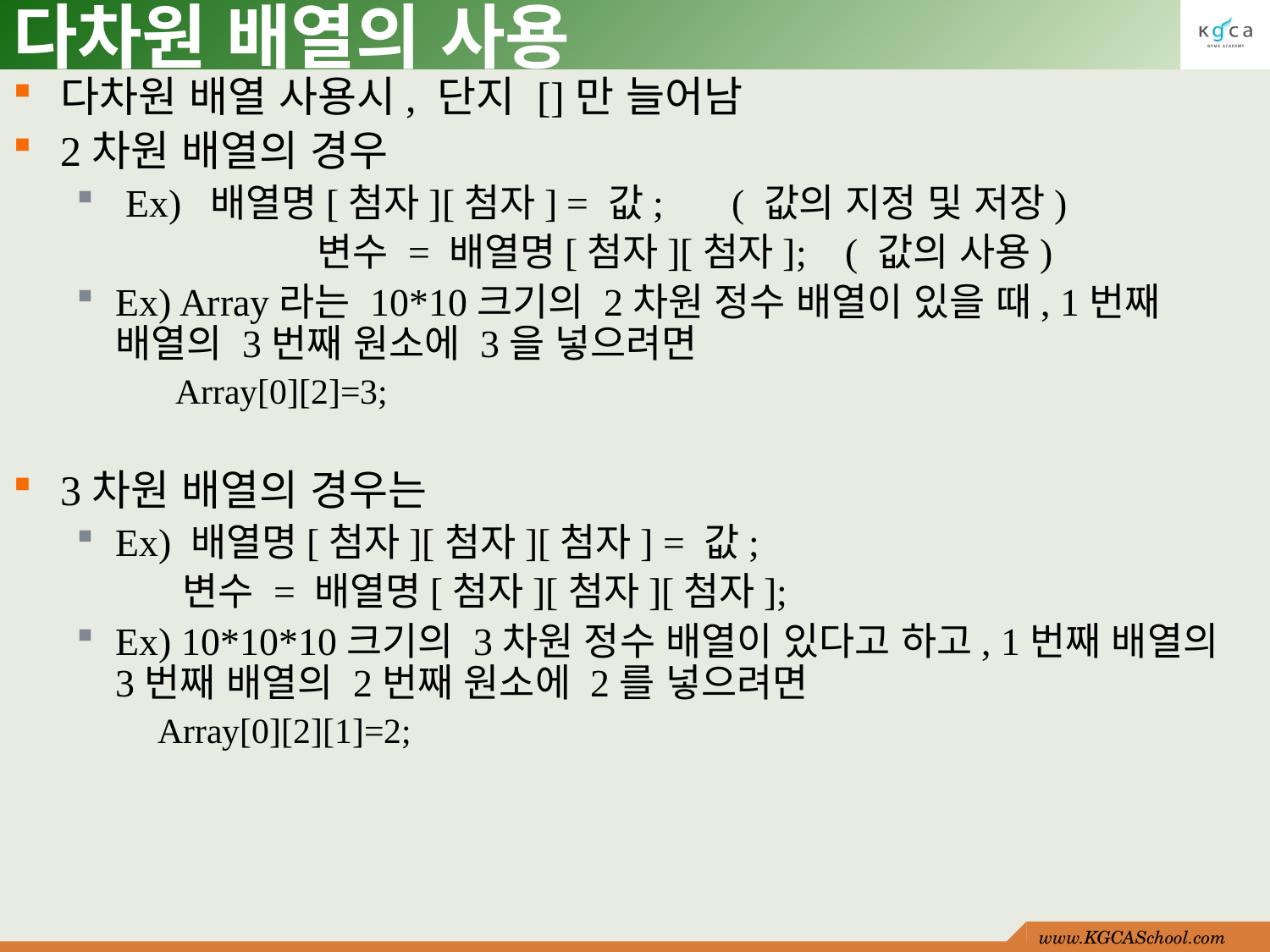

# 다차원 배열의 사용
다차원 배열 사용시, 단지 []만 늘어남
2차원 배열의 경우
 Ex)  배열명[첨자][첨자] = 값;       ( 값의 지정 및 저장)
		      변수 = 배열명[첨자][첨자];    ( 값의 사용)
Ex) Array라는 10*10크기의 2차원 정수 배열이 있을 때, 1번째 배열의 3번째 원소에 3을 넣으려면
    Array[0][2]=3;

3차원 배열의 경우는
Ex) 배열명[첨자][첨자][첨자] = 값;
         변수 = 배열명[첨자][첨자][첨자];
Ex) 10*10*10크기의 3차원 정수 배열이 있다고 하고, 1번째 배열의 3번째 배열의 2번째 원소에 2를 넣으려면
  Array[0][2][1]=2;